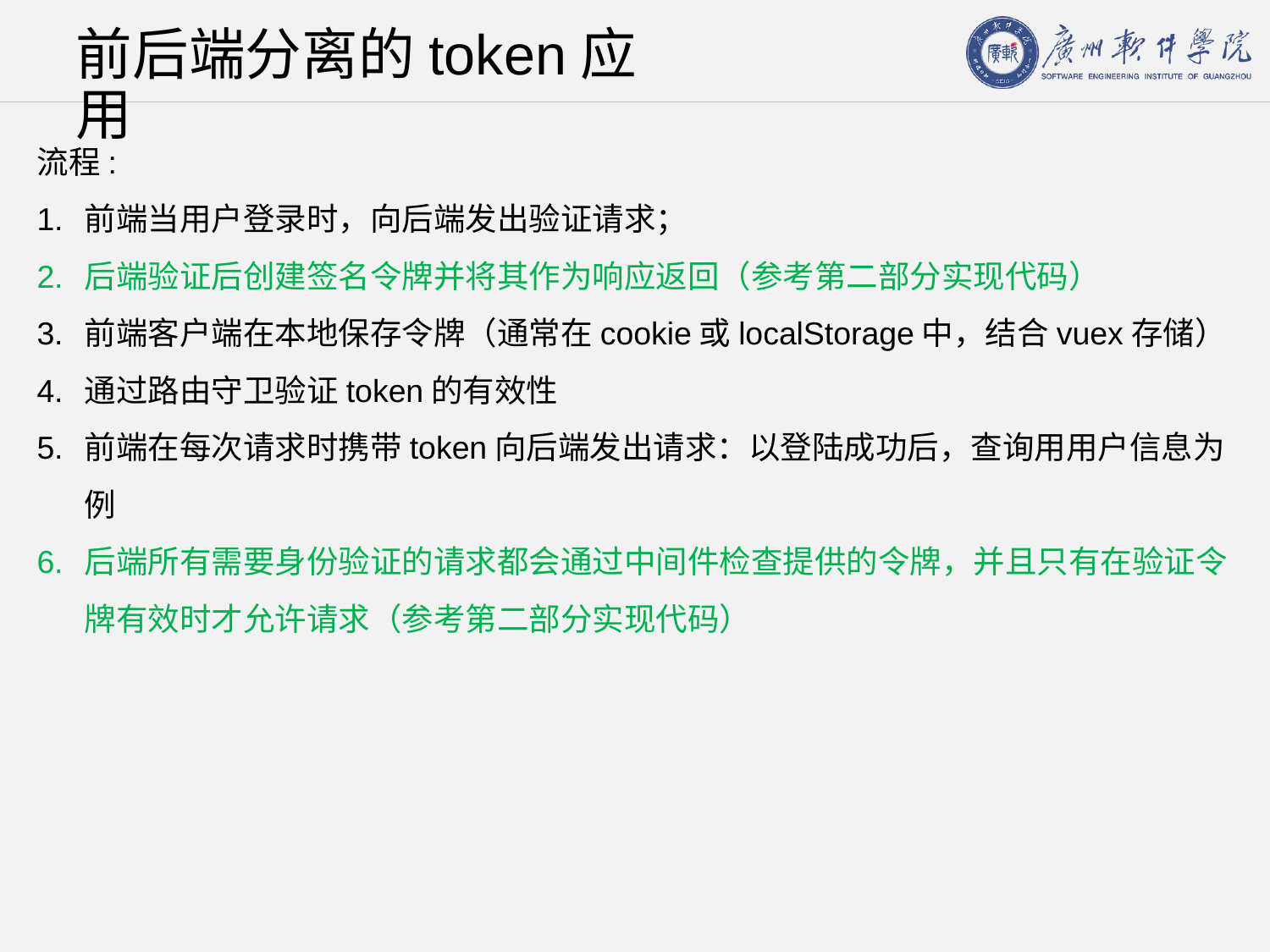

# 前后端分离的token应用
流程:
前端当用户登录时，向后端发出验证请求；
后端验证后创建签名令牌并将其作为响应返回（参考第二部分实现代码）
前端客户端在本地保存令牌（通常在cookie或localStorage中，结合vuex存储）
通过路由守卫验证token的有效性
前端在每次请求时携带token向后端发出请求：以登陆成功后，查询用用户信息为例
后端所有需要身份验证的请求都会通过中间件检查提供的令牌，并且只有在验证令牌有效时才允许请求（参考第二部分实现代码）